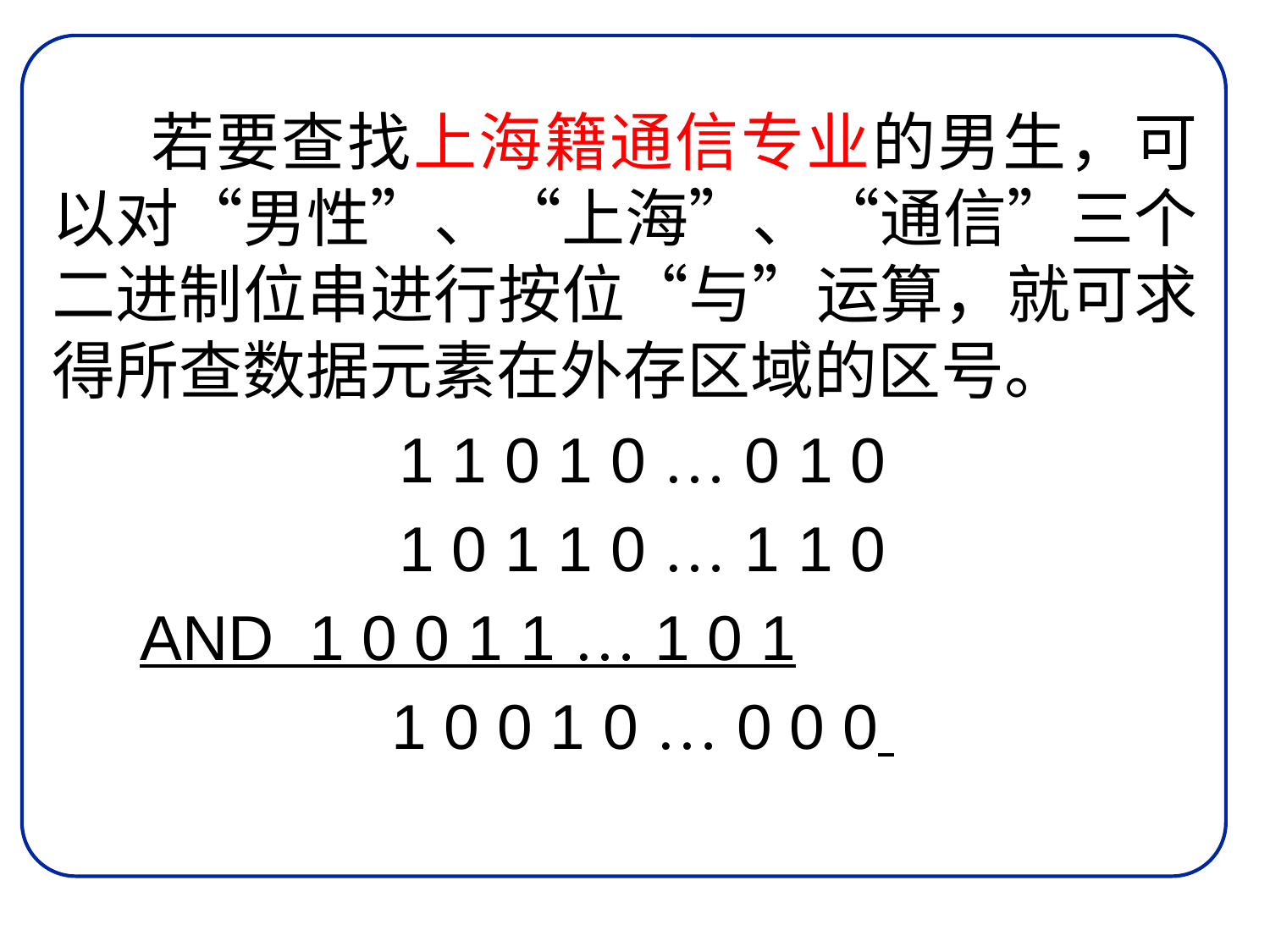

若要查找上海籍通信专业的男生，可以对“男性”、“上海”、“通信”三个二进制位串进行按位“与”运算，就可求得所查数据元素在外存区域的区号。
  1 1 0 1 0 … 0 1 0
  1 0 1 1 0 … 1 1 0
     AND  1 0 0 1 1 … 1 0 1
  1 0 0 1 0 … 0 0 0